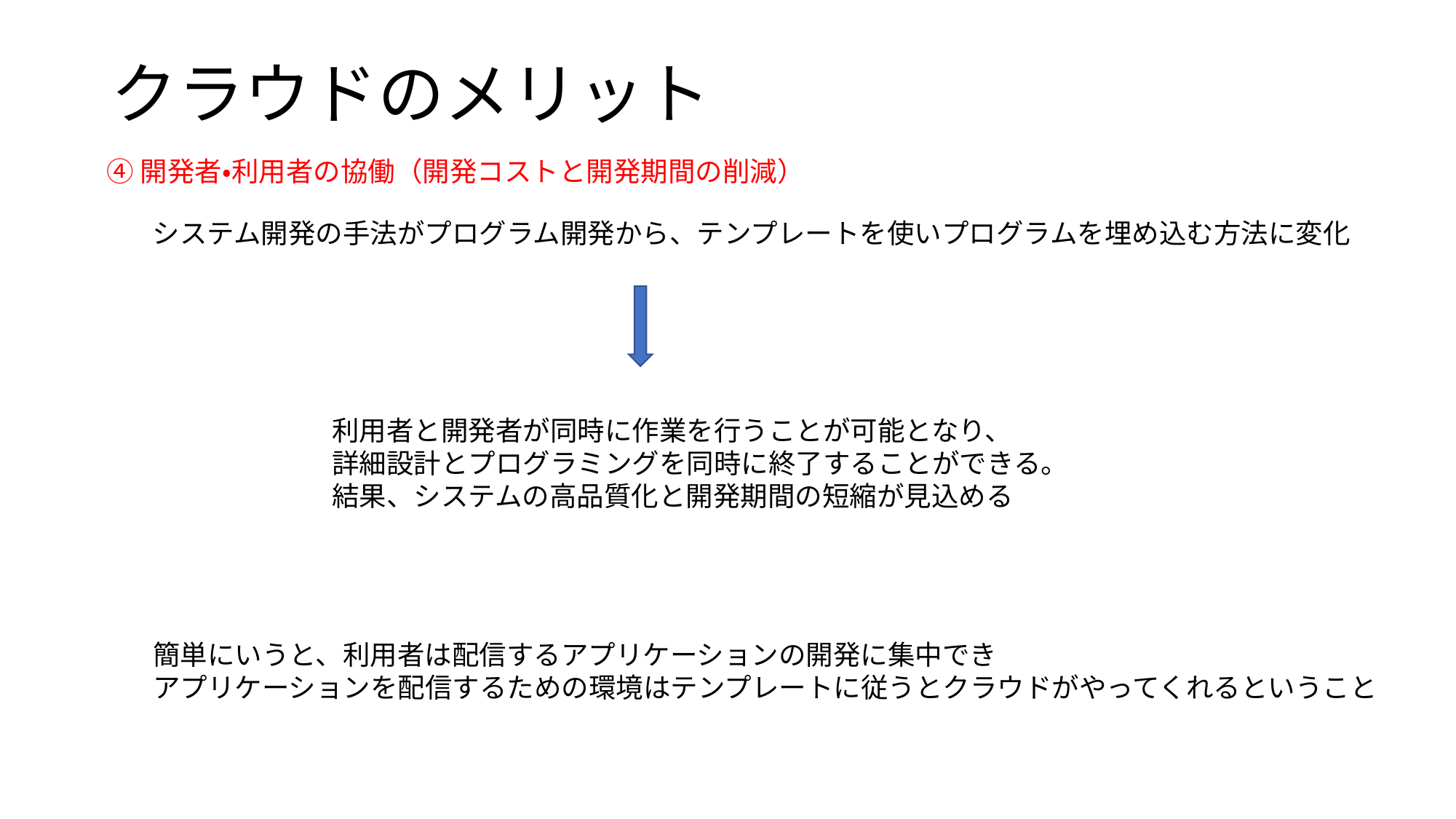

# クラウドのメリット
④開発者・利用者の協働（開発コストと開発期間の削減）
システム開発の手法がプログラム開発から、テンプレートを使いプログラムを埋め込む方法に変化

利用者と開発者が同時に作業を行うことが可能となり、
詳細設計とプログラミングを同時に終了することができる。
結果、システムの高品質化と開発期間の短縮が見込める
簡単にいうと、利用者は配信するアプリケーションの開発に集中でき
アプリケーションを配信するための環境はテンプレートに従うとクラウドがやってくれるということ